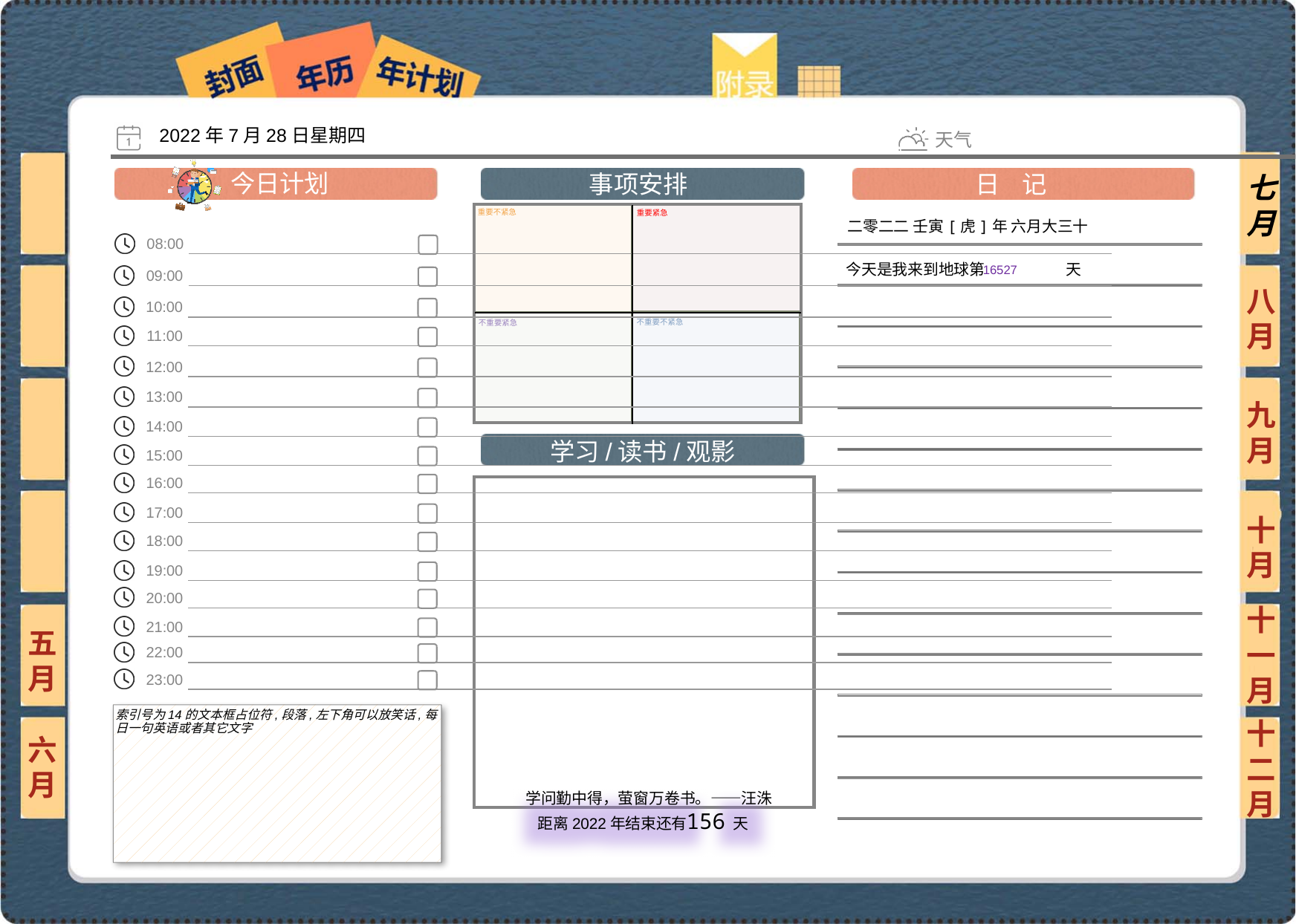

2022年7月28日星期四
七月
二零二二 壬寅[虎]年 六月大三十
16527
八月
九月
十月
十一月
五月
索引号为14的文本框占位符,段落,左下角可以放笑话,每日一句英语或者其它文字
六月
十二月
156
 学问勤中得，萤窗万卷书。——汪洙